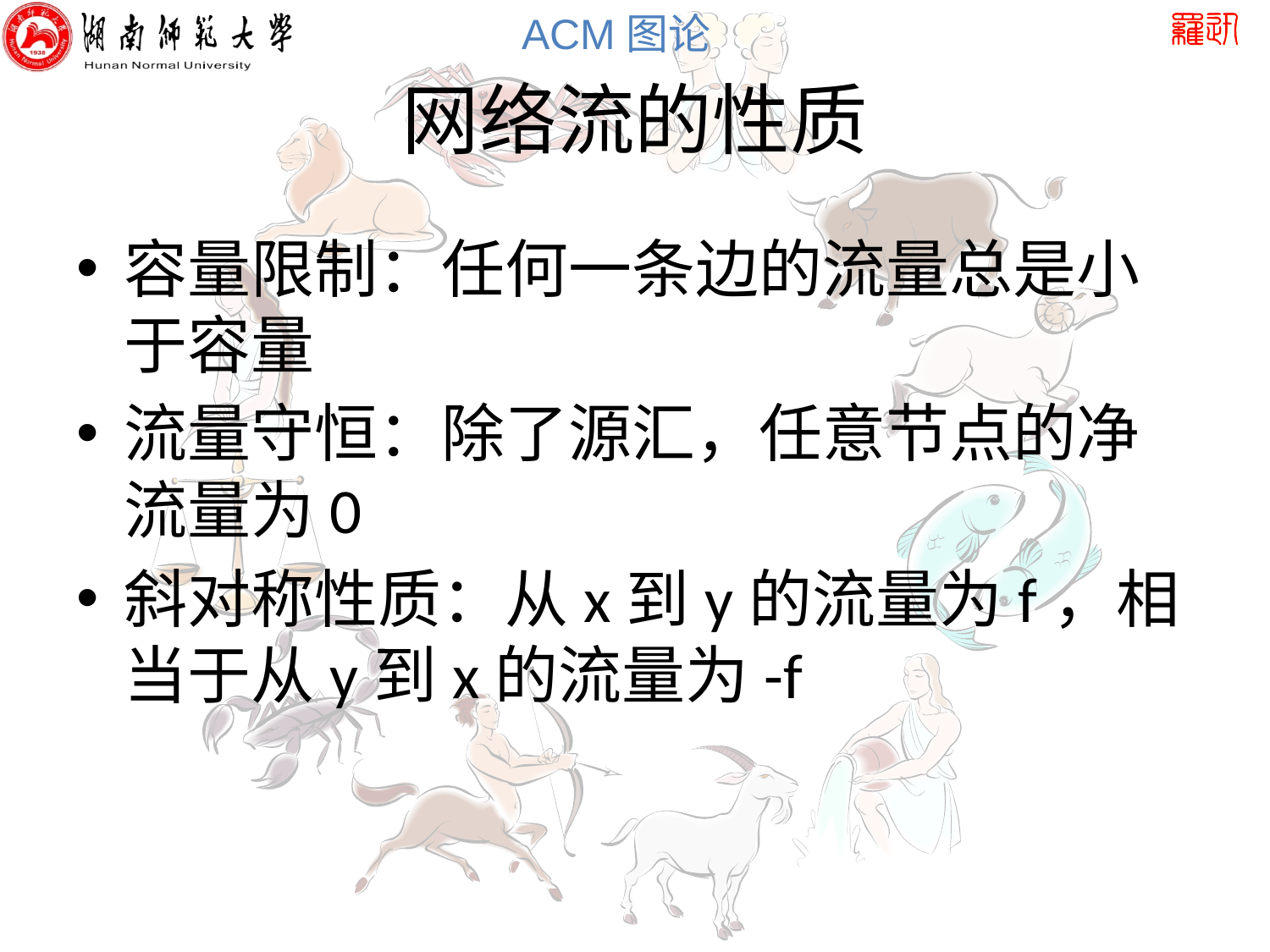

# 网络流的性质
容量限制：任何一条边的流量总是小于容量
流量守恒：除了源汇，任意节点的净流量为0
斜对称性质：从x到y的流量为f，相当于从y到x的流量为-f